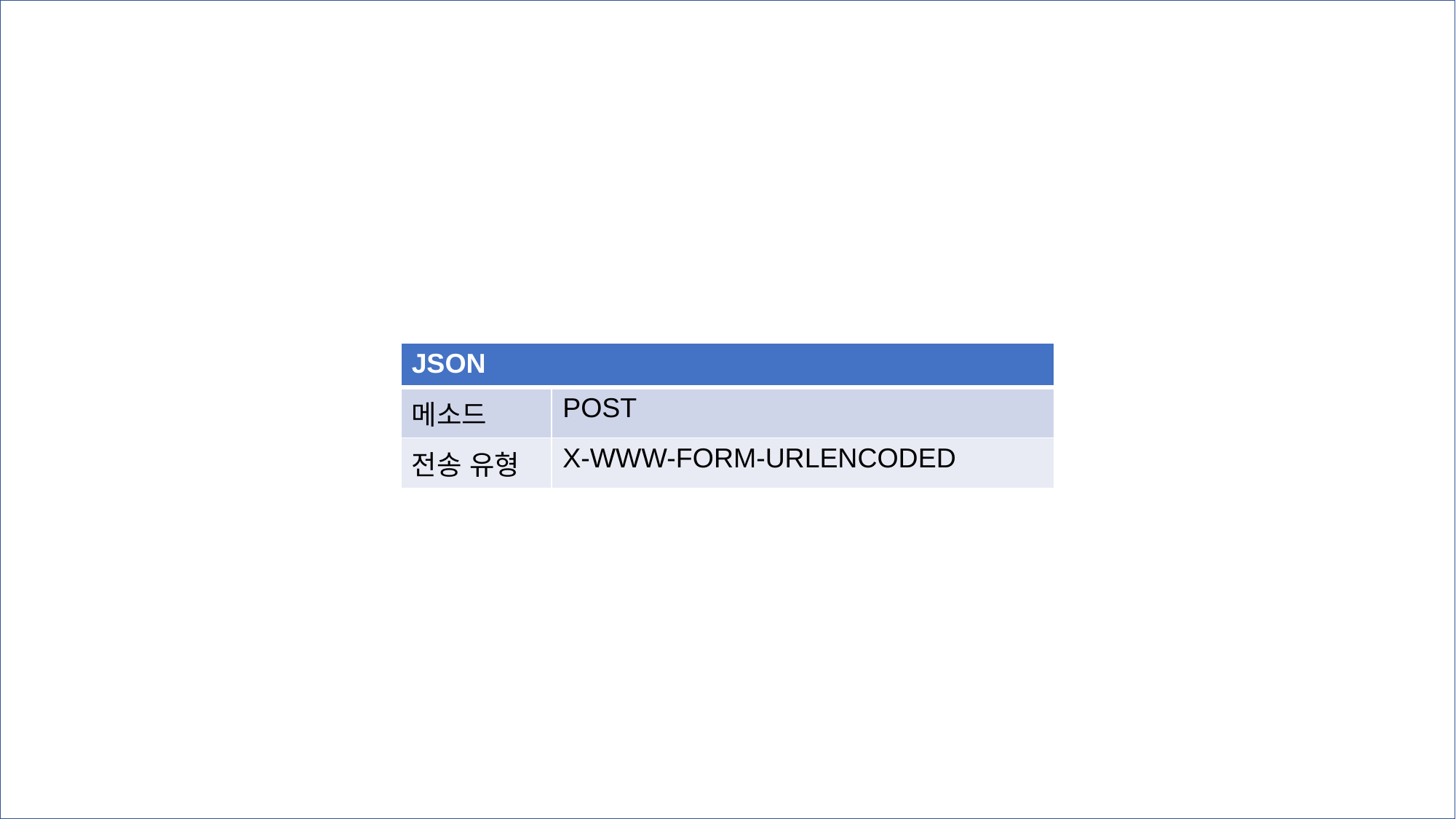

| JSON |  |
| --- | --- |
| 메소드 | POST |
| 전송 유형 | X-WWW-FORM-URLENCODED |